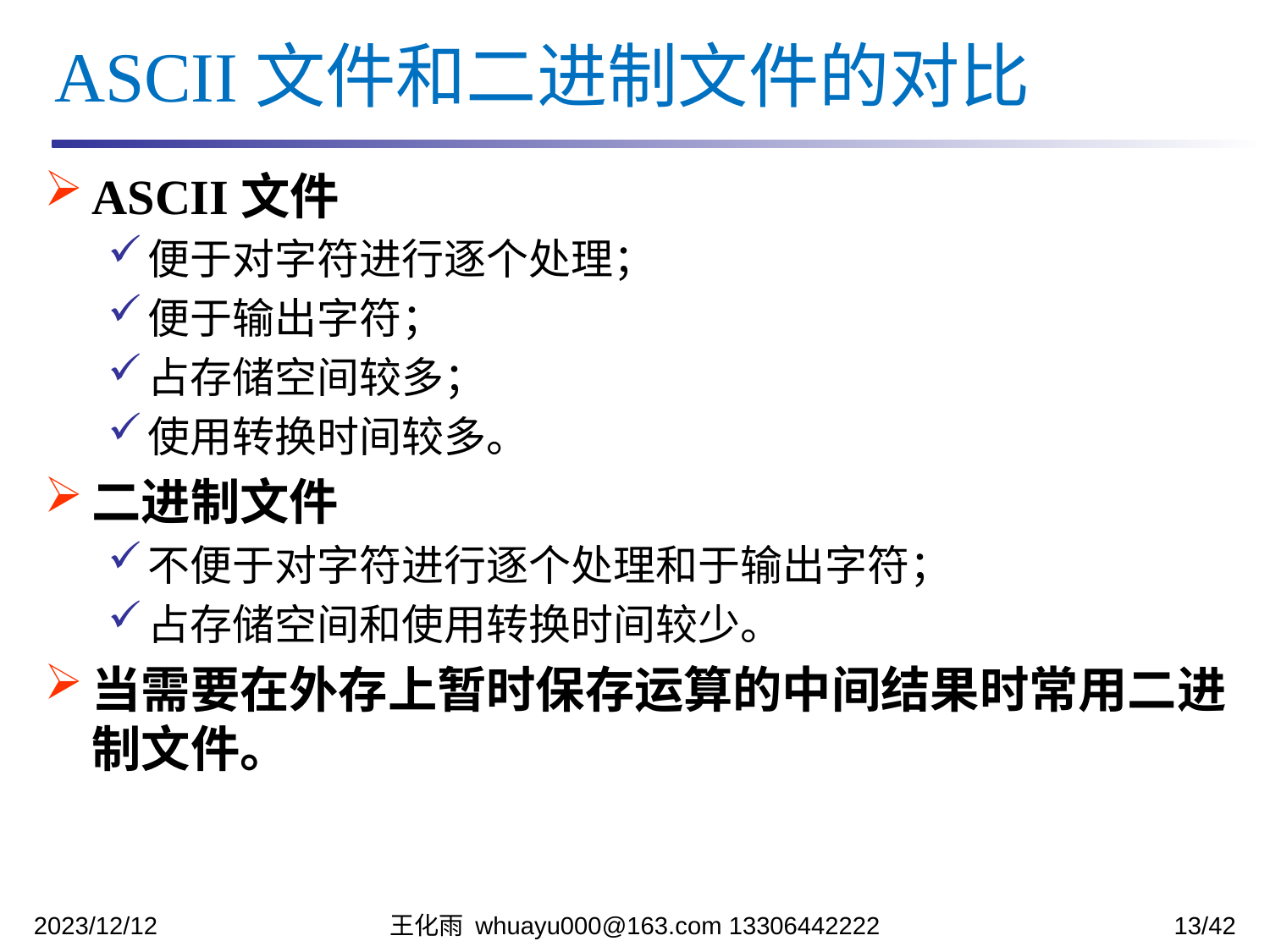

ASCII文件和二进制文件的对比
ASCII文件
便于对字符进行逐个处理；
便于输出字符；
占存储空间较多；
使用转换时间较多。
二进制文件
不便于对字符进行逐个处理和于输出字符；
占存储空间和使用转换时间较少。
当需要在外存上暂时保存运算的中间结果时常用二进制文件。
2023/12/12
王化雨 whuayu000@163.com 13306442222
13/42